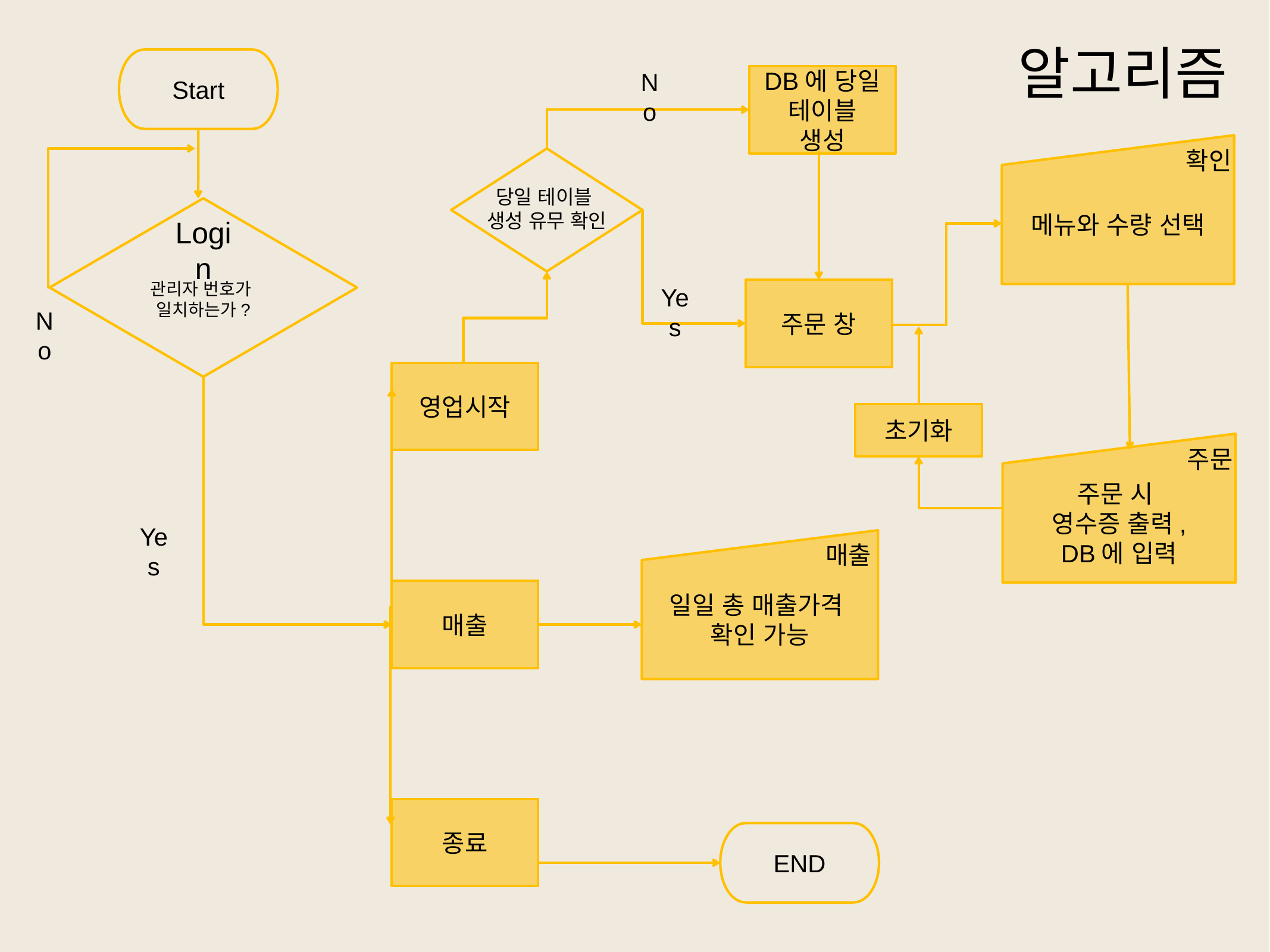

# 알고리즘
Start
No
DB에 당일
테이블 생성
메뉴와 수량 선택
확인

당일 테이블
생성 유무 확인

Login
관리자 번호가
일치하는가?
Yes
주문 창
No
영업시작
초기화
주문 시
영수증 출력,
DB에 입력
주문
Yes
일일 총 매출가격
확인 가능
매출
매출
종료
END